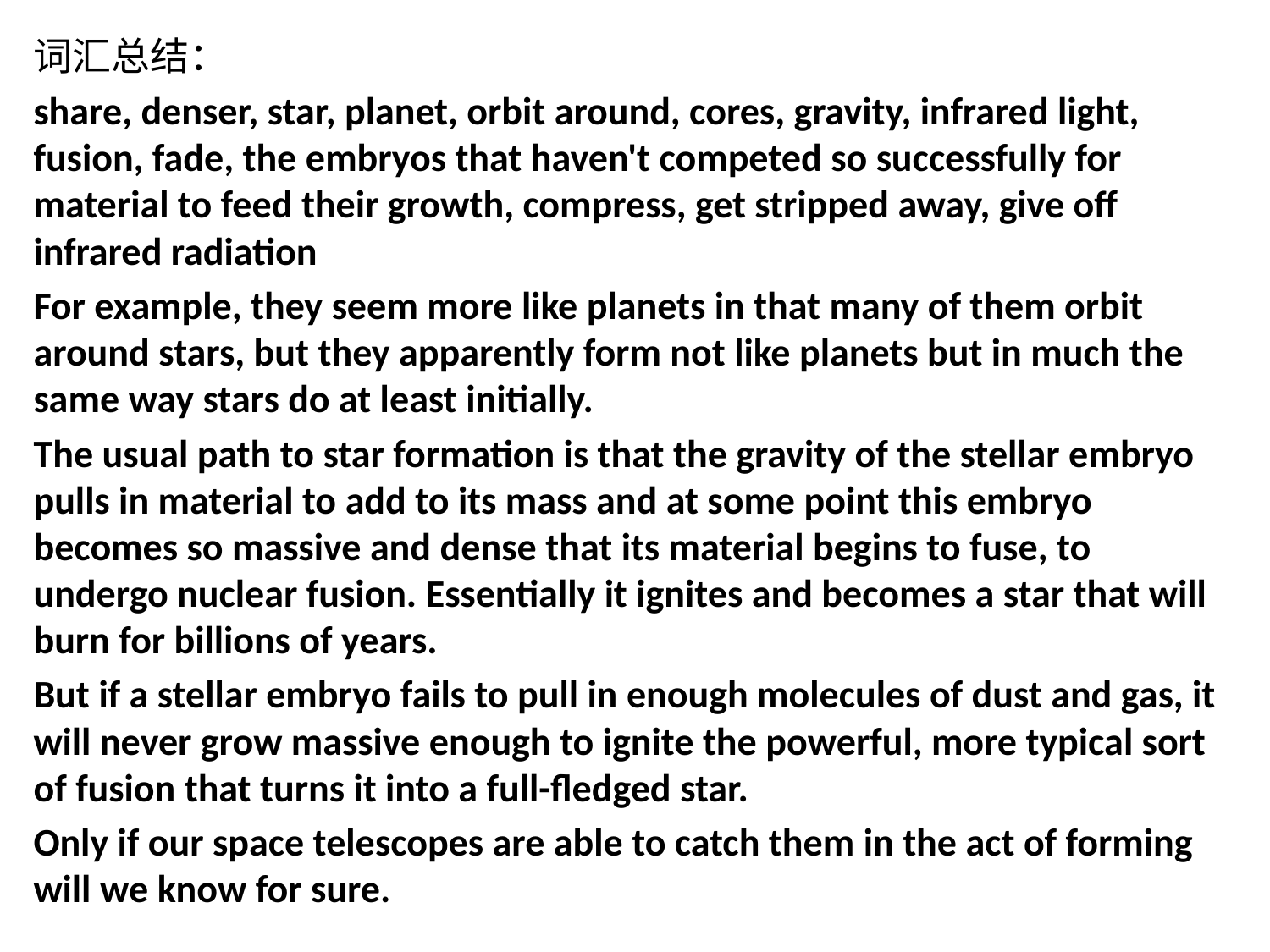

词汇总结：
share, denser, star, planet, orbit around, cores, gravity, infrared light, fusion, fade, the embryos that haven't competed so successfully for material to feed their growth, compress, get stripped away, give off infrared radiation
For example, they seem more like planets in that many of them orbit around stars, but they apparently form not like planets but in much the same way stars do at least initially.
The usual path to star formation is that the gravity of the stellar embryo pulls in material to add to its mass and at some point this embryo becomes so massive and dense that its material begins to fuse, to undergo nuclear fusion. Essentially it ignites and becomes a star that will burn for billions of years.
But if a stellar embryo fails to pull in enough molecules of dust and gas, it will never grow massive enough to ignite the powerful, more typical sort of fusion that turns it into a full-fledged star.
Only if our space telescopes are able to catch them in the act of forming will we know for sure.